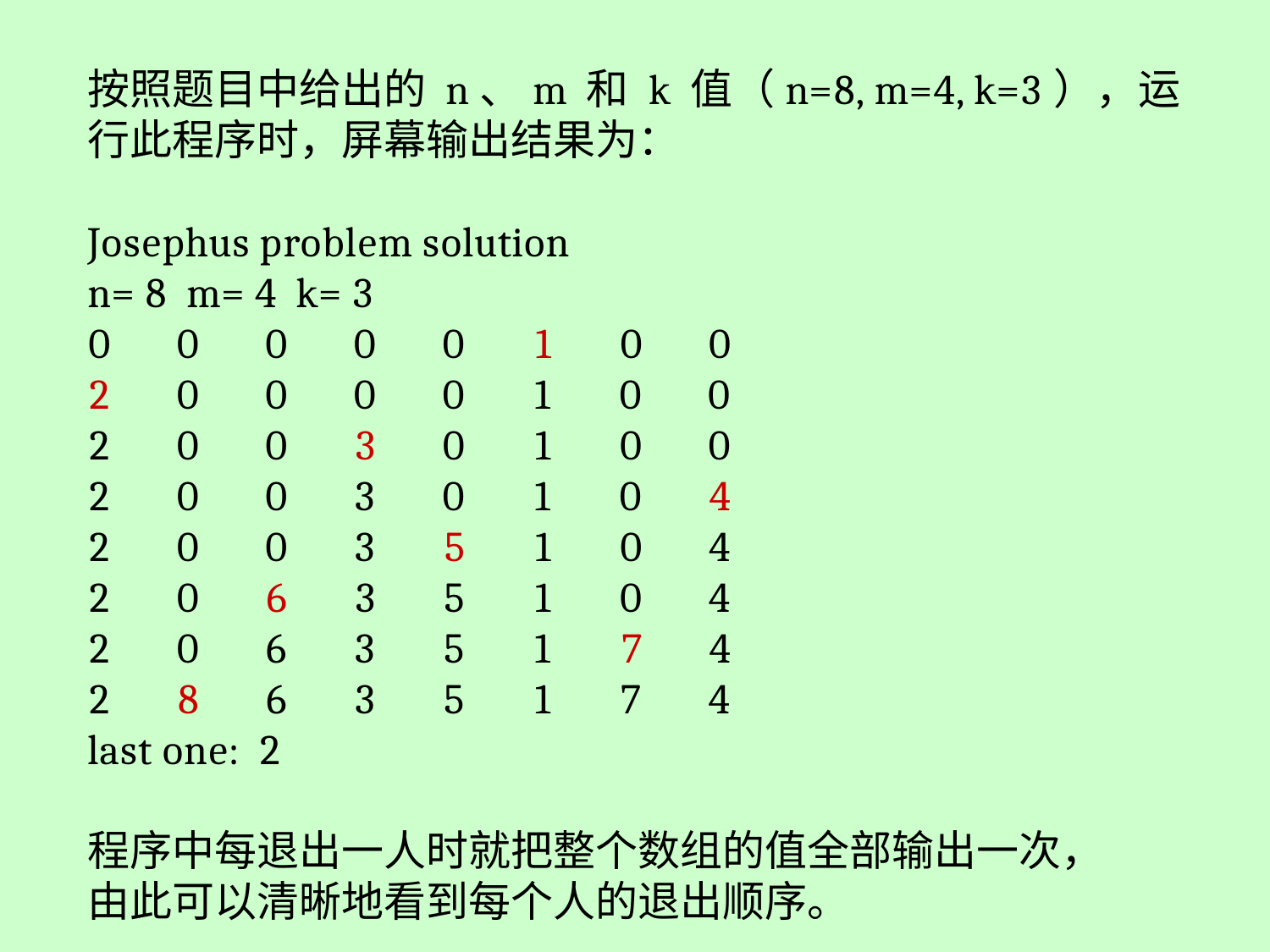

按照题目中给出的 n、m 和 k 值（n=8, m=4, k=3），运行此程序时，屏幕输出结果为：

Josephus problem solution
n= 8  m= 4  k= 3
0       0       0       0       0       1       0       0
2       0       0       0       0       1       0       0
2       0       0       3       0       1       0       0
2       0       0       3       0       1       0       4
2       0       0       3       5       1       0       4
2       0       6       3       5       1       0       4
2       0       6       3       5       1       7       4
2       8       6       3       5       1       7       4
last one:  2

程序中每退出一人时就把整个数组的值全部输出一次，
由此可以清晰地看到每个人的退出顺序。
43